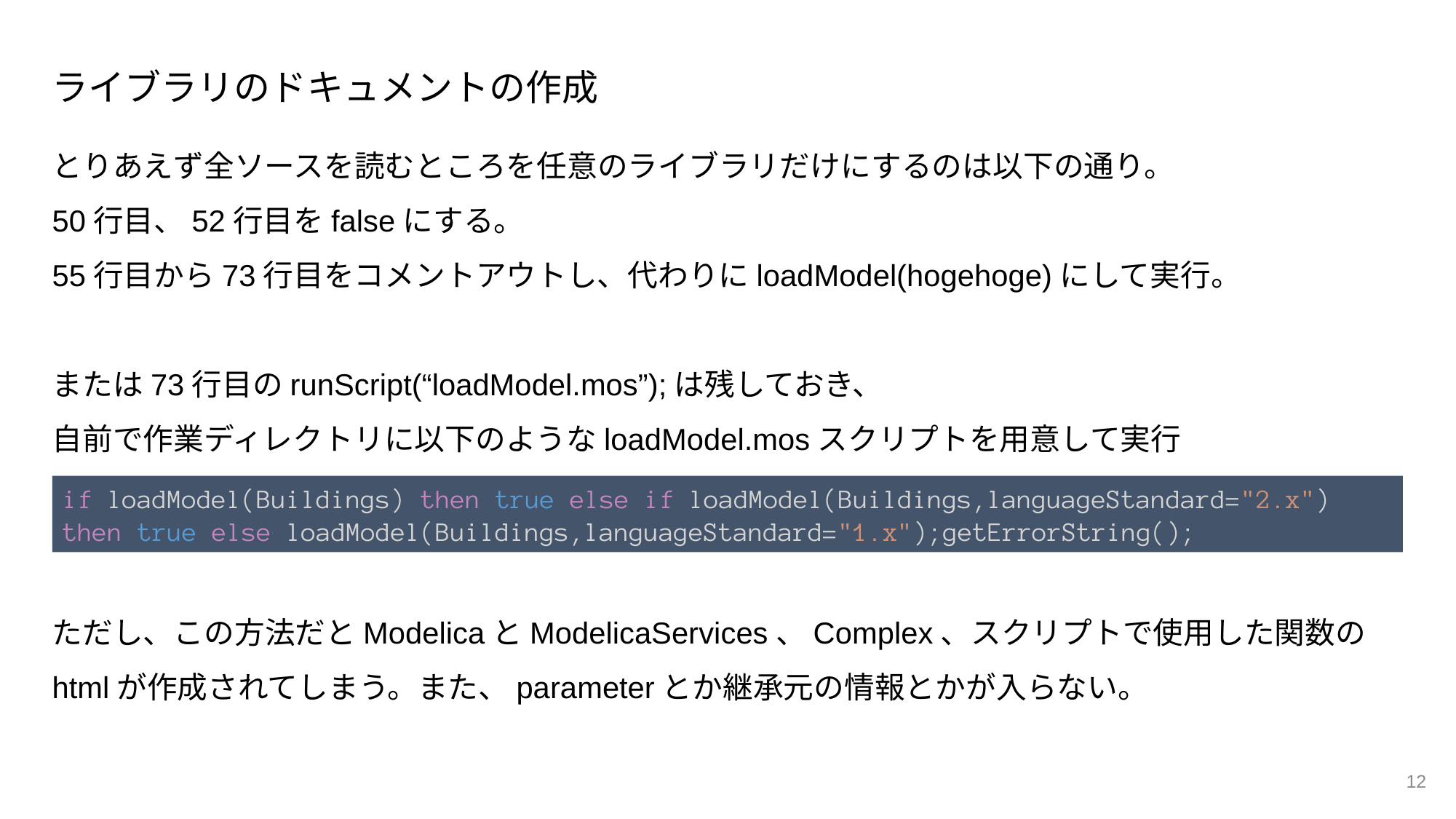

ライブラリのドキュメントの作成
とりあえず全ソースを読むところを任意のライブラリだけにするのは以下の通り。
50行目、52行目をfalseにする。
55行目から73行目をコメントアウトし、代わりにloadModel(hogehoge)にして実行。

または73行目のrunScript(“loadModel.mos”);は残しておき、
自前で作業ディレクトリに以下のようなloadModel.mosスクリプトを用意して実行
if loadModel(Buildings) then true else if loadModel(Buildings,languageStandard="2.x") then true else loadModel(Buildings,languageStandard="1.x");getErrorString();
ただし、この方法だとModelicaとModelicaServices、Complex、スクリプトで使用した関数のhtmlが作成されてしまう。また、parameterとか継承元の情報とかが入らない。
12